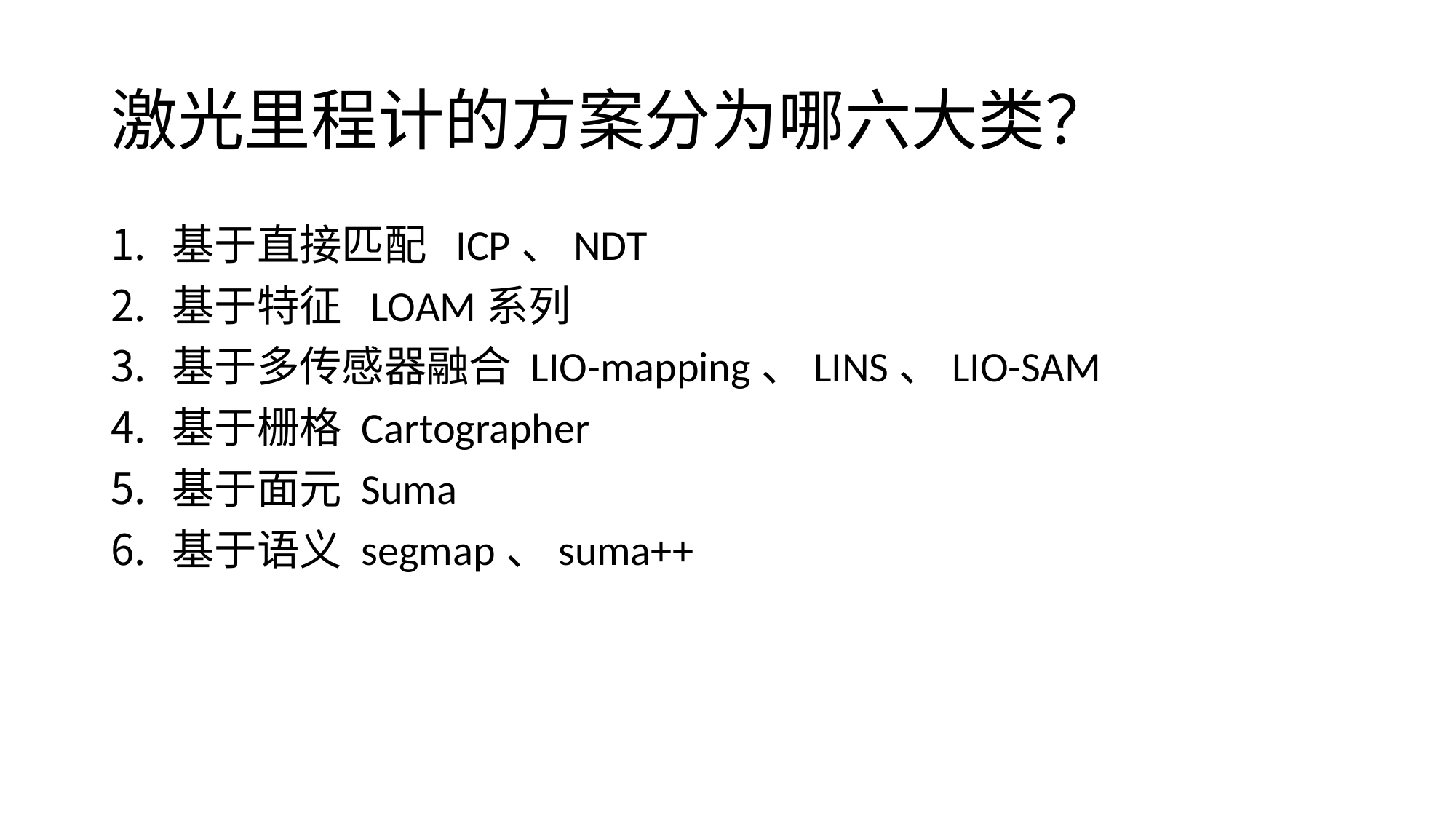

# 激光里程计的方案分为哪六大类？
基于直接匹配  ICP、NDT
基于特征  LOAM系列
基于多传感器融合 LIO-mapping、LINS、LIO-SAM
基于栅格 Cartographer
基于面元 Suma
基于语义 segmap、suma++